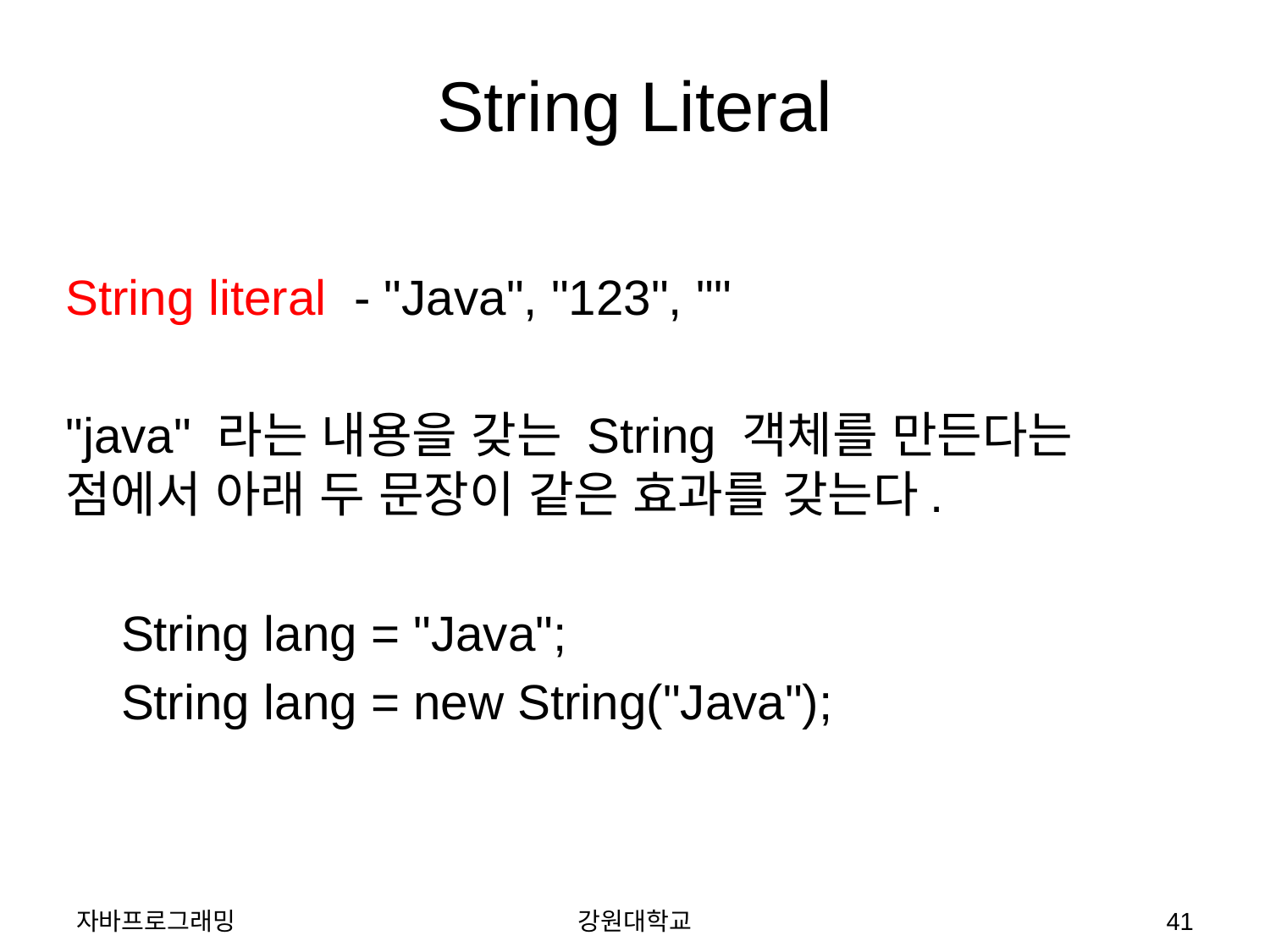

# String Literal

String literal  - "Java", "123", ""

"java" 라는 내용을 갖는 String 객체를 만든다는 점에서 아래 두 문장이 같은 효과를 갖는다.

String lang = "Java";
String lang = new String("Java");
자바프로그래밍
강원대학교
41